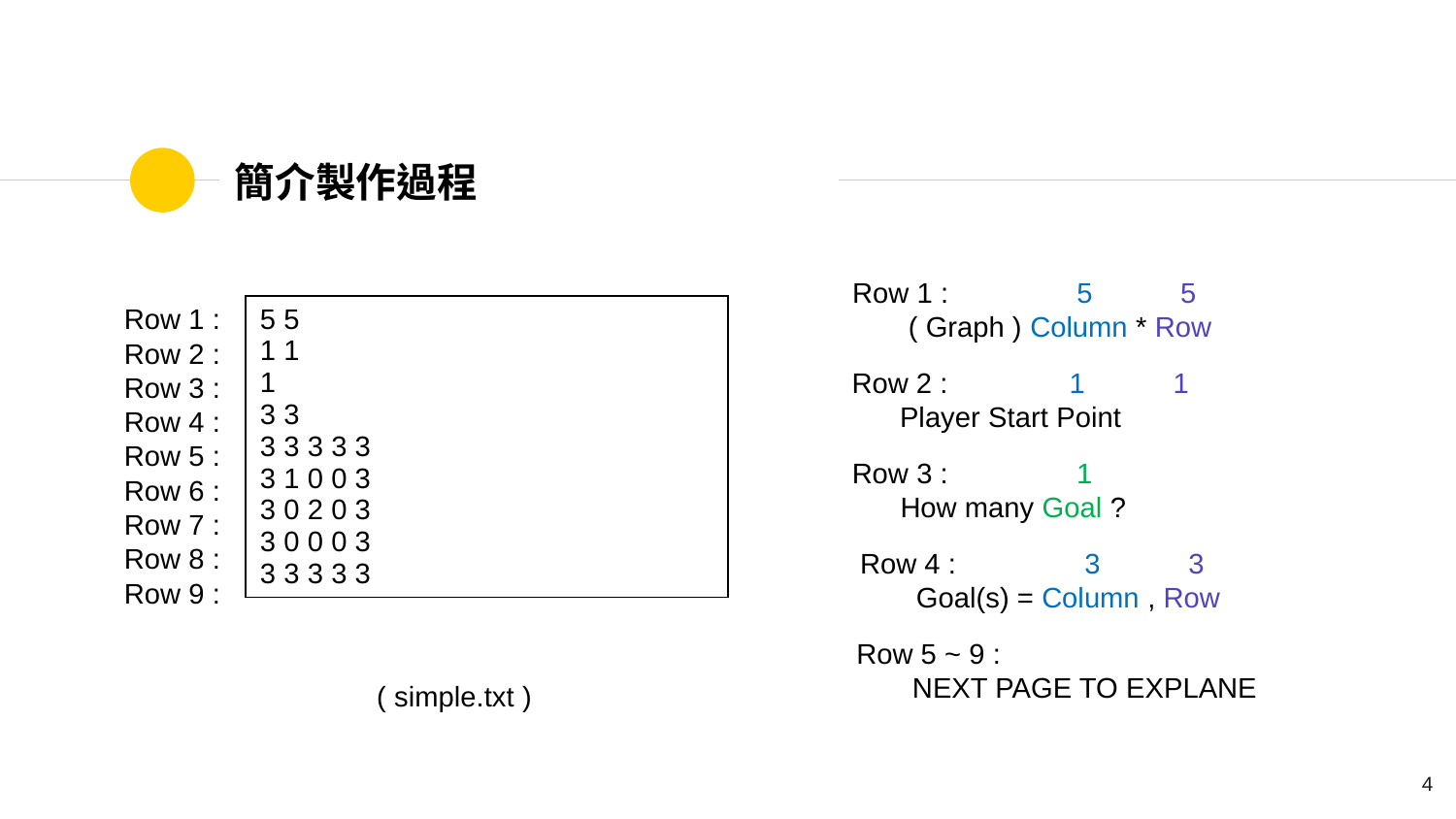

# 簡介製作過程
Row 1 :                5           5
       ( Graph ) Column * Row
Row 2 : 	         1           1
      Player Start Point
Row 3 :                1
      How many Goal ?
Row 4 :                3           3
       Goal(s) = Column , Row
Row 5 ~ 9 :
       NEXT PAGE TO EXPLANE
Row 1 :
Row 2 :
Row 3 :
Row 4 :
Row 5 :
Row 6 :
Row 7 :
Row 8 :
Row 9 :
| 5 5 1 1 1 3 3 3 3 3 3 3 3 1 0 0 3 3 0 2 0 3 3 0 0 0 3 3 3 3 3 3 |
| --- |
( simple.txt )
4